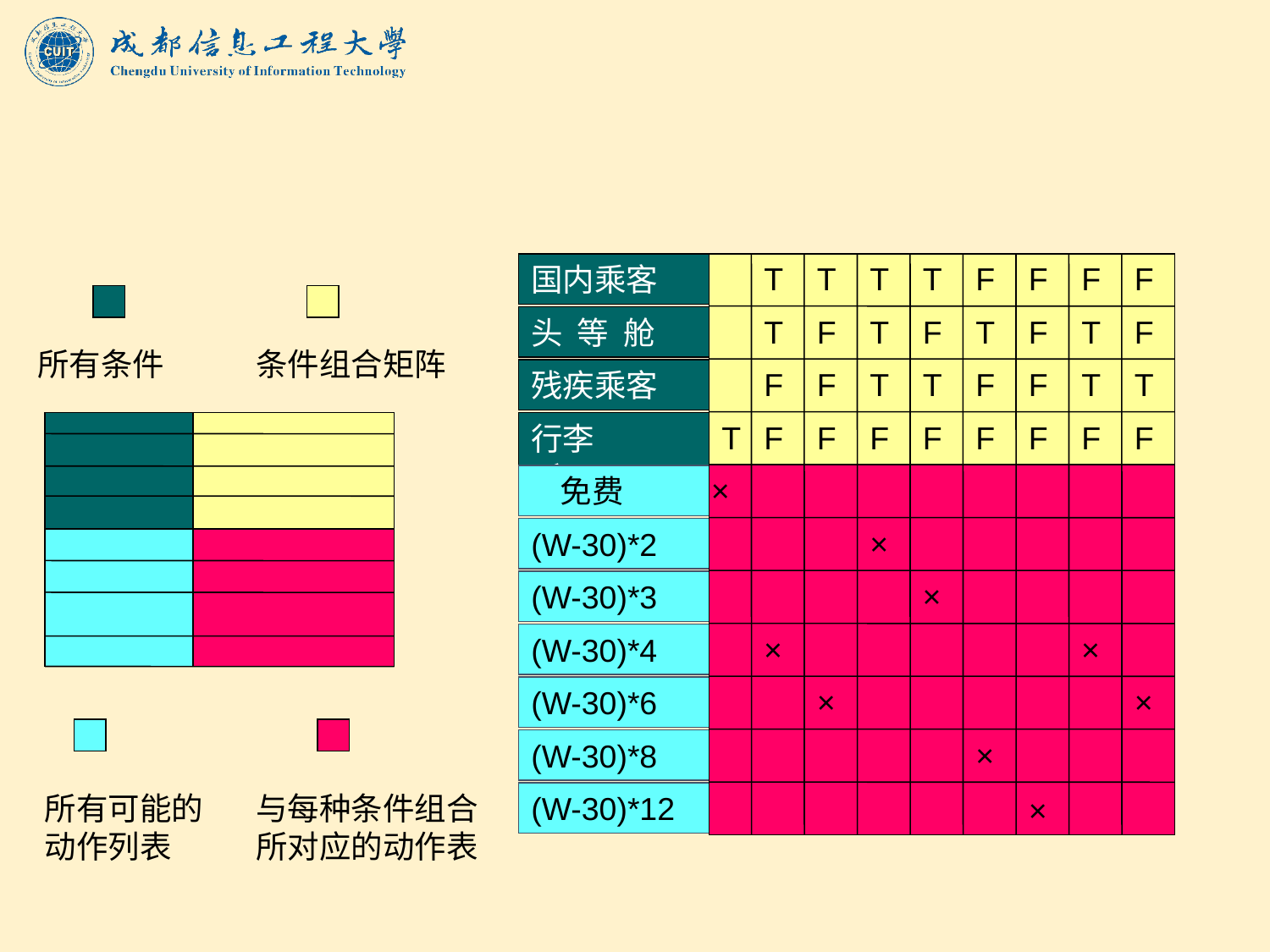

T

T

T

T

F

F

F

F
国内乘客

T
F
T
F
T
F
T
F
头  等  舱
所有条件
条件组合矩阵

F
F
T
T
F
F
T
T
残疾乘客

T
F
F
F
F
F
F
F
F

行李≤30kg

×

   免费

×
(W-30)*2

×
(W-30)*3

×
×
(W-30)*4

×
×
(W-30)*6

×
(W-30)*8

所有可能的
动作列表
与每种条件组合
所对应的动作表
(W-30)*12
×